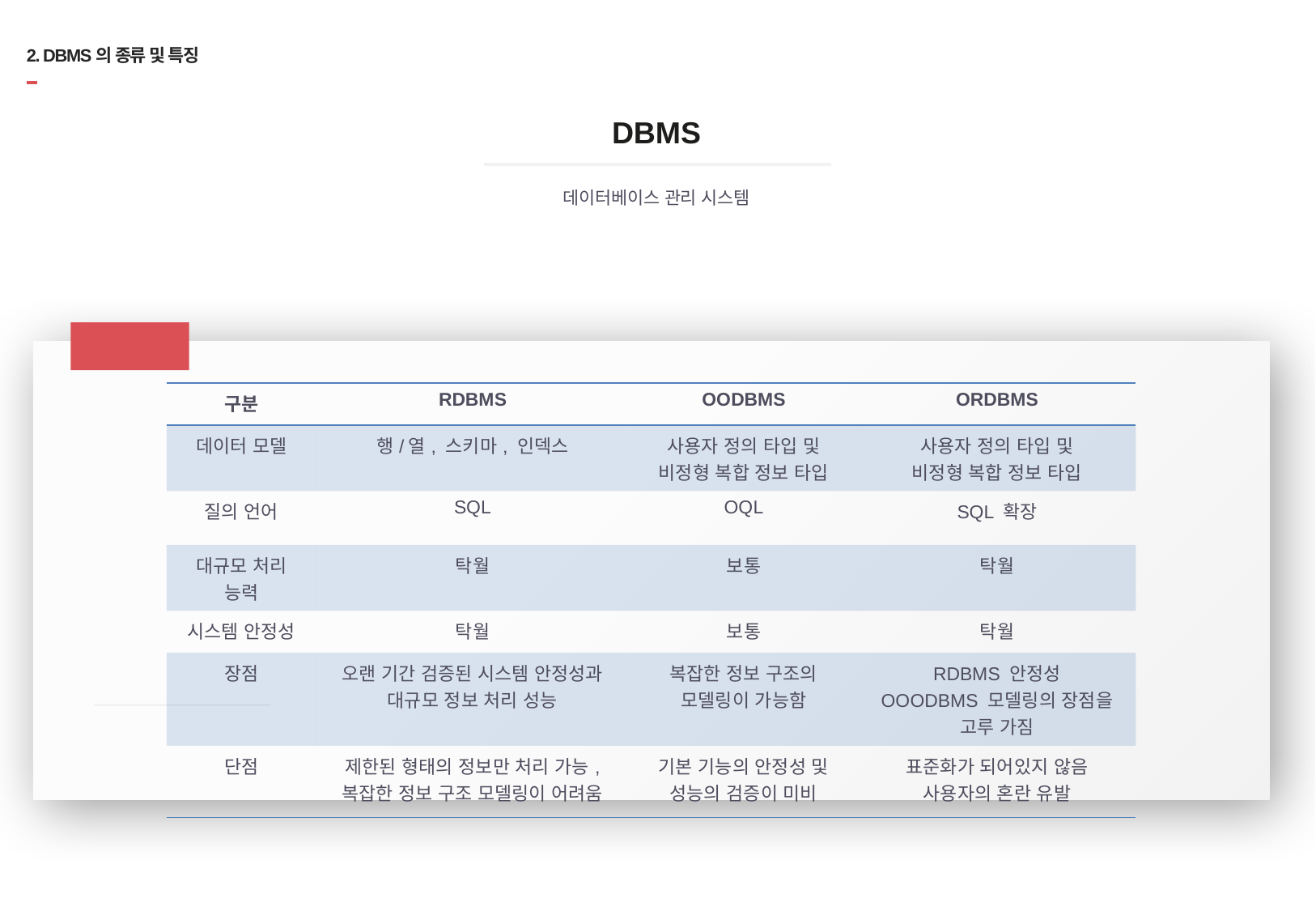

# 2. DBMS의 종류 및 특징
DBMS
데이터베이스 관리 시스템
비교

| 구분 | RDBMS | OODBMS | ORDBMS |
| --- | --- | --- | --- |
| 데이터 모델 | 행/열, 스키마, 인덱스 | 사용자 정의 타입 및 비정형 복합 정보 타입 | 사용자 정의 타입 및 비정형 복합 정보 타입 |
| 질의 언어 | SQL | OQL | SQL 확장 |
| 대규모 처리 능력 | 탁월 | 보통 | 탁월 |
| 시스템 안정성 | 탁월 | 보통 | 탁월 |
| 장점 | 오랜 기간 검증된 시스템 안정성과 대규모 정보 처리 성능 | 복잡한 정보 구조의 모델링이 가능함 | RDBMS 안정성 OOODBMS 모델링의 장점을 고루 가짐 |
| 단점 | 제한된 형태의 정보만 처리 가능, 복잡한 정보 구조 모델링이 어려움 | 기본 기능의 안정성 및 성능의 검증이 미비 | 표준화가 되어있지 않음 사용자의 혼란 유발 |